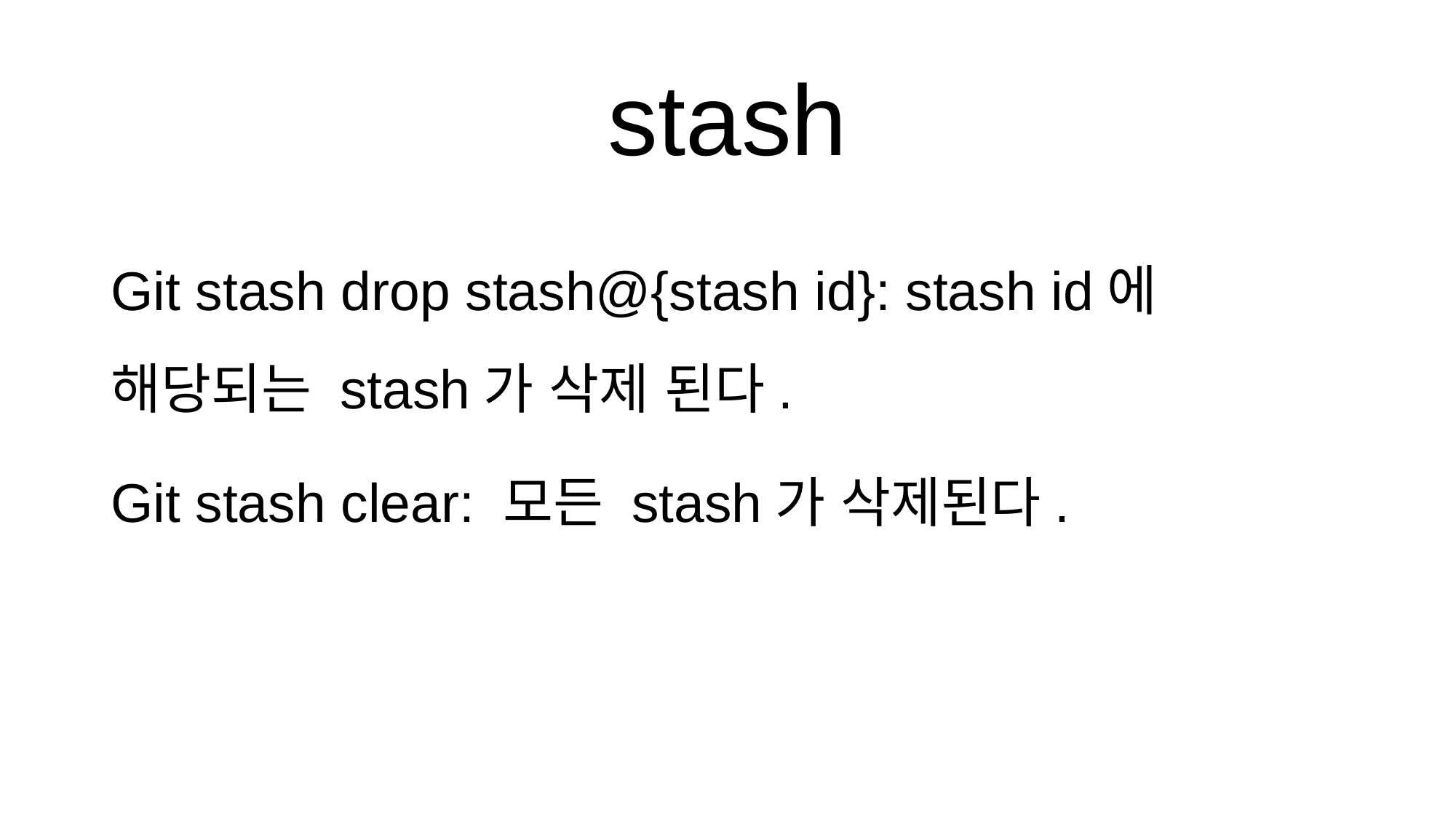

# stash
Git stash drop stash@{stash id}: stash id에 해당되는 stash가 삭제 된다.
Git stash clear: 모든 stash가 삭제된다.